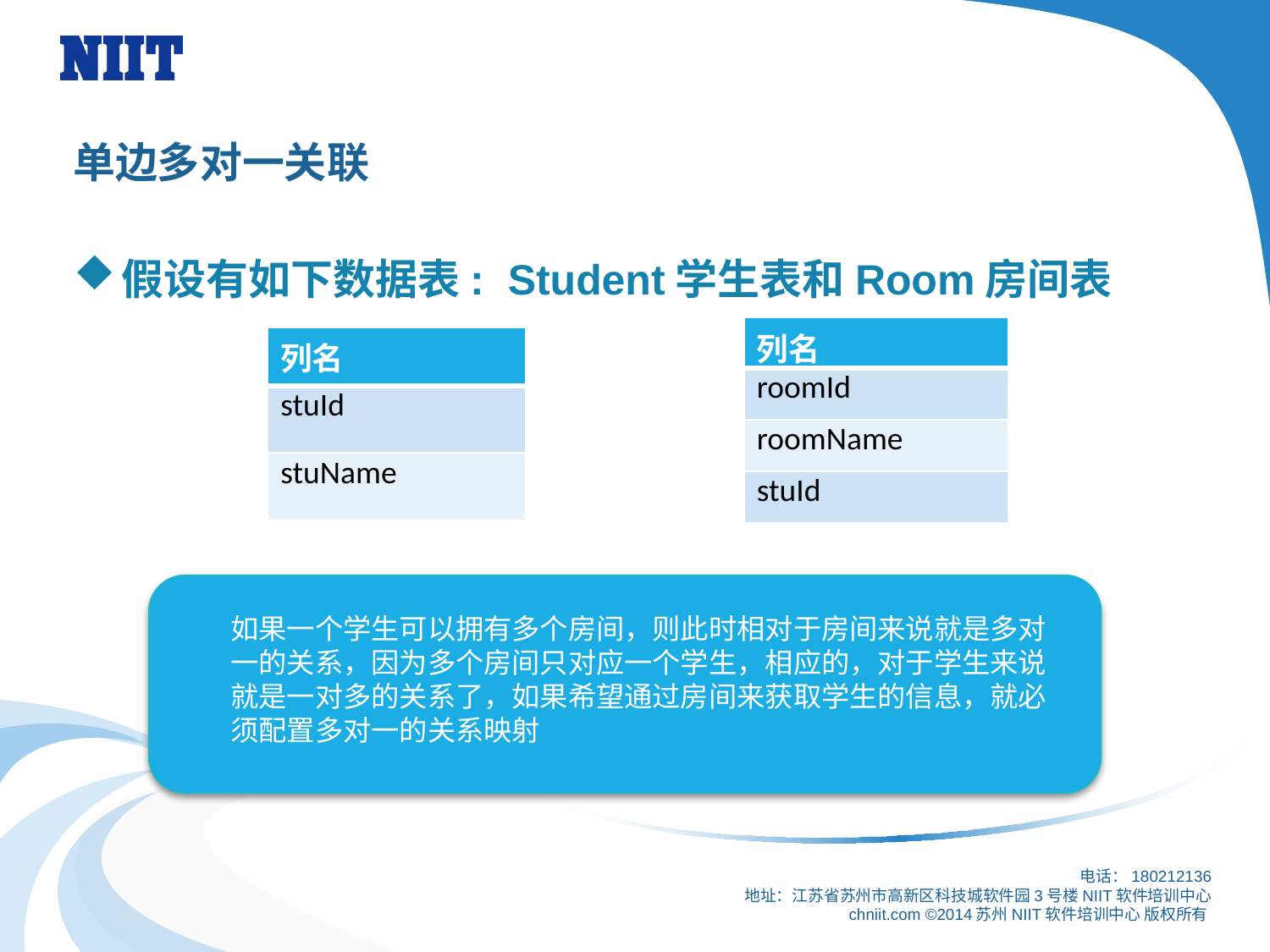

# 单边多对一关联
假设有如下数据表:  Student学生表和Room房间表
| 列名 |
| --- |
| roomId |
| roomName |
| stuId |
| 列名 |
| --- |
| stuId |
| stuName |

如果一个学生可以拥有多个房间，则此时相对于房间来说就是多对一的关系，因为多个房间只对应一个学生，相应的，对于学生来说就是一对多的关系了，如果希望通过房间来获取学生的信息，就必须配置多对一的关系映射